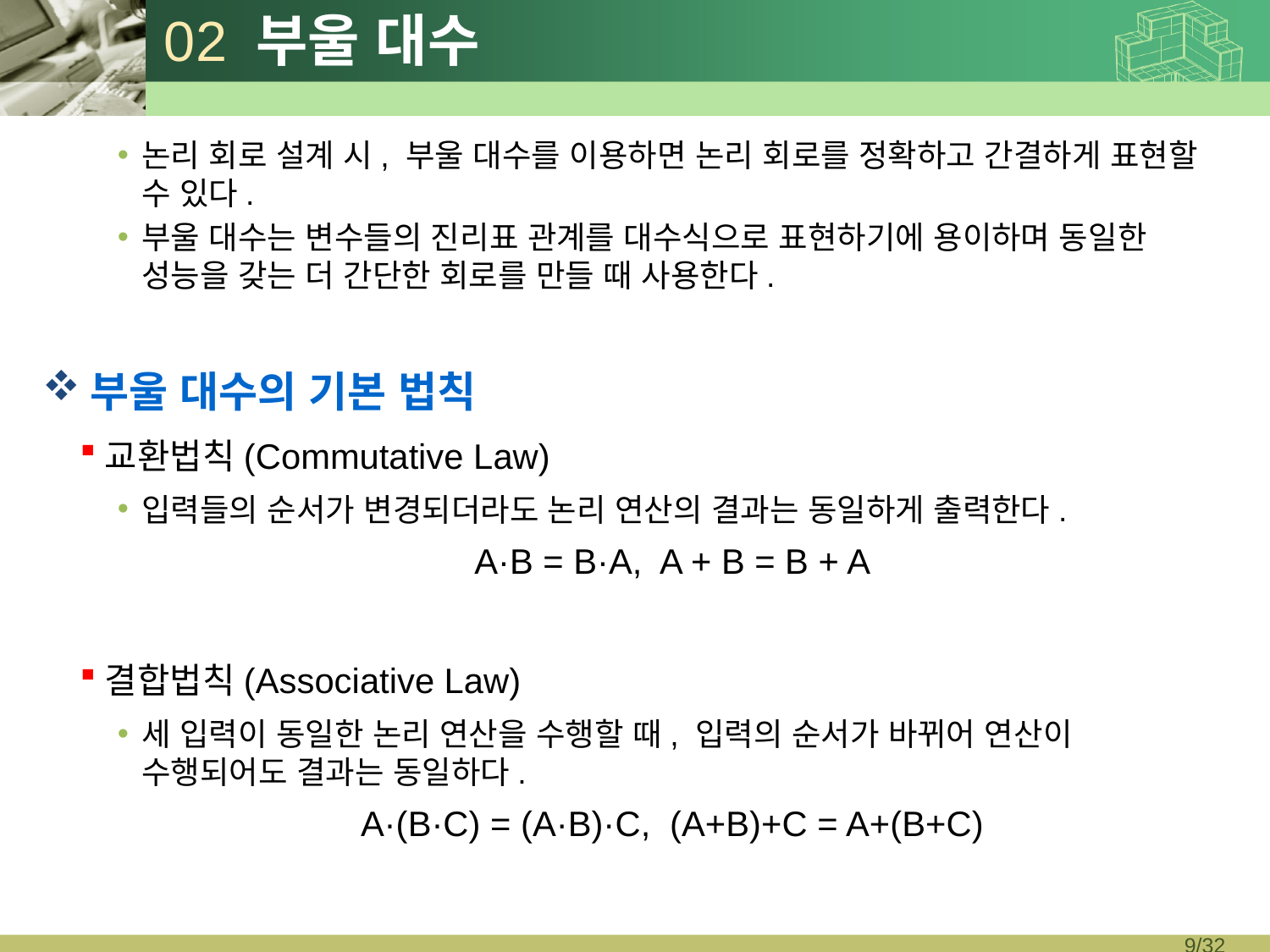

# 02 부울 대수
논리 회로 설계 시, 부울 대수를 이용하면 논리 회로를 정확하고 간결하게 표현할 수 있다.
부울 대수는 변수들의 진리표 관계를 대수식으로 표현하기에 용이하며 동일한 성능을 갖는 더 간단한 회로를 만들 때 사용한다.

부울 대수의 기본 법칙
교환법칙(Commutative Law)
입력들의 순서가 변경되더라도 논리 연산의 결과는 동일하게 출력한다.
A·B = B·A,  A + B = B + A

결합법칙(Associative Law)
세 입력이 동일한 논리 연산을 수행할 때, 입력의 순서가 바뀌어 연산이 수행되어도 결과는 동일하다.
A·(B·C) = (A·B)·C,  (A+B)+C = A+(B+C)